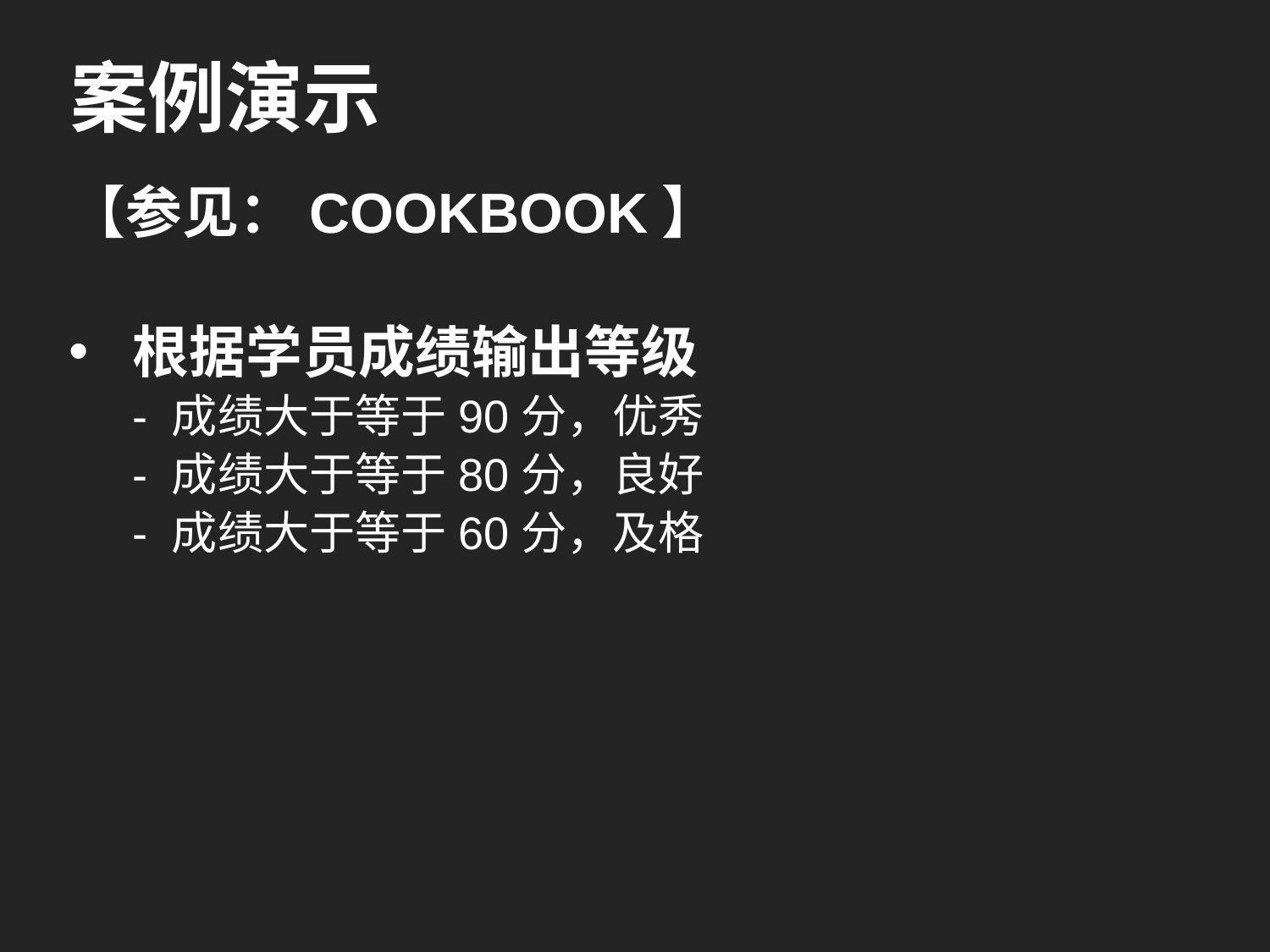

# 案例演示
【参见：COOKBOOK】

根据学员成绩输出等级
- 成绩大于等于90分，优秀
- 成绩大于等于80分，良好
- 成绩大于等于60分，及格